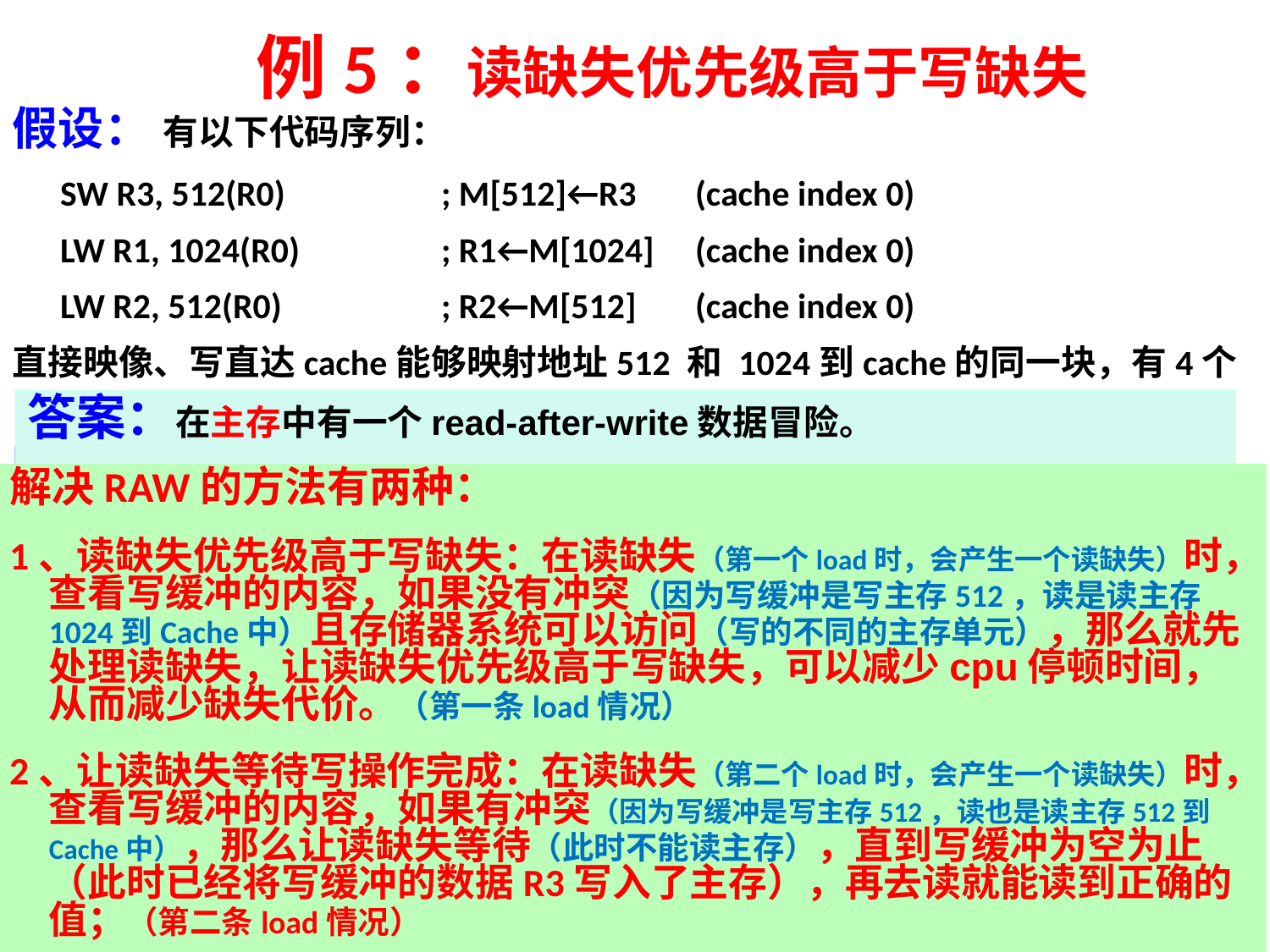

# 例5：读缺失优先级高于写缺失
假设： 有以下代码序列：
	SW R3, 512(R0)		; M[512]←R3	(cache index 0)
	LW R1, 1024(R0)		; R1←M[1024] 	(cache index 0)
	LW R2, 512(R0)		; R2←M[512] 	(cache index 0)
直接映像、写直达cache能够映射地址512 和 1024到cache的同一块，有4个字的写缓冲。
R2 的值总是与R3的值相同吗？
答案：在主存中有一个read-after-write数据冒险。
通过跟踪一次 cache 访问来分析这个冒险。
在store操作后，R3的值放入了写缓冲。
其后的 load 使用相同的cache索引，会引起一次读缺失（如果与写缓冲不冲突（此时不冲突），则先处理该读缺失，可以减少cpu停顿时间，从而减少缺失代价）。
第2条load 指令想把位于 512处的值写入寄存器R2，这也导致一次读缺失。
如果写缓冲没有完成将512处的值写入主存，对主存512处的读（如果此时先处理读缺失，然后再写操作）将导致将老的、错误的值写入cache块，然后送入R2。没有适当的防范措施， R3 的值将不等于R2的值！ 这种情况下，读缺失的地址与写缓冲中的地址有冲突，就不能先读主存。
解决RAW的方法有两种：

1、读缺失优先级高于写缺失：在读缺失（第一个load时，会产生一个读缺失）时，查看写缓冲的内容，如果没有冲突（因为写缓冲是写主存512，读是读主存1024到Cache中）且存储器系统可以访问（写的不同的主存单元），那么就先处理读缺失，让读缺失优先级高于写缺失，可以减少cpu停顿时间，从而减少缺失代价。（第一条load情况）

2、让读缺失等待写操作完成：在读缺失（第二个load时，会产生一个读缺失）时，查看写缓冲的内容，如果有冲突（因为写缓冲是写主存512，读也是读主存512到Cache中），那么让读缺失等待（此时不能读主存），直到写缓冲为空为止（此时已经将写缓冲的数据R3写入了主存），再去读就能读到正确的值；（第二条load情况）
51